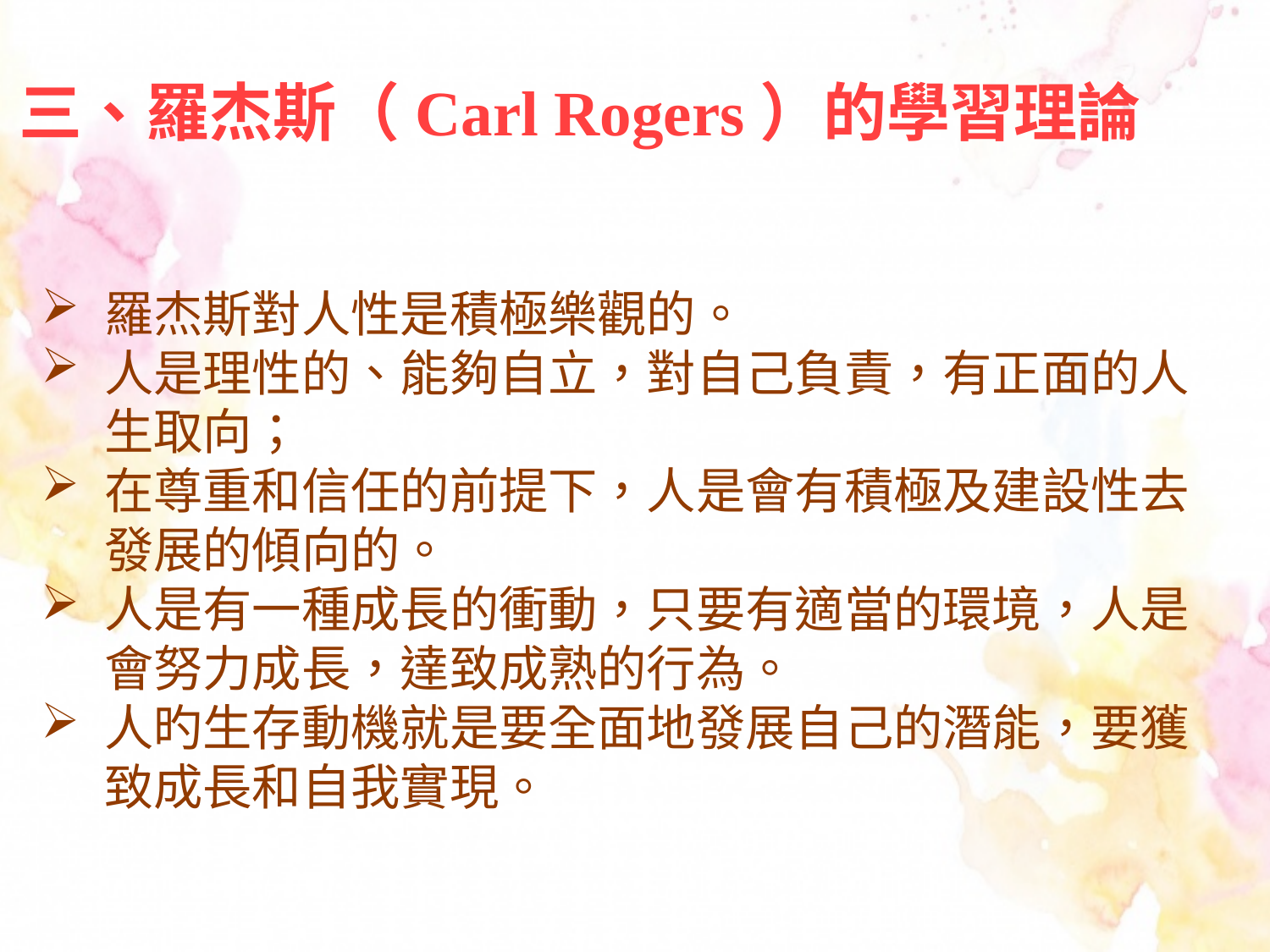

三、羅杰斯（Carl Rogers）的學習理論
羅杰斯對人性是積極樂觀的。
人是理性的、能夠自立，對自己負責，有正面的人生取向；
在尊重和信任的前提下，人是會有積極及建設性去發展的傾向的。
人是有一種成長的衝動，只要有適當的環境，人是會努力成長，達致成熟的行為。
人旳生存動機就是要全面地發展自己的潛能，要獲致成長和自我實現。